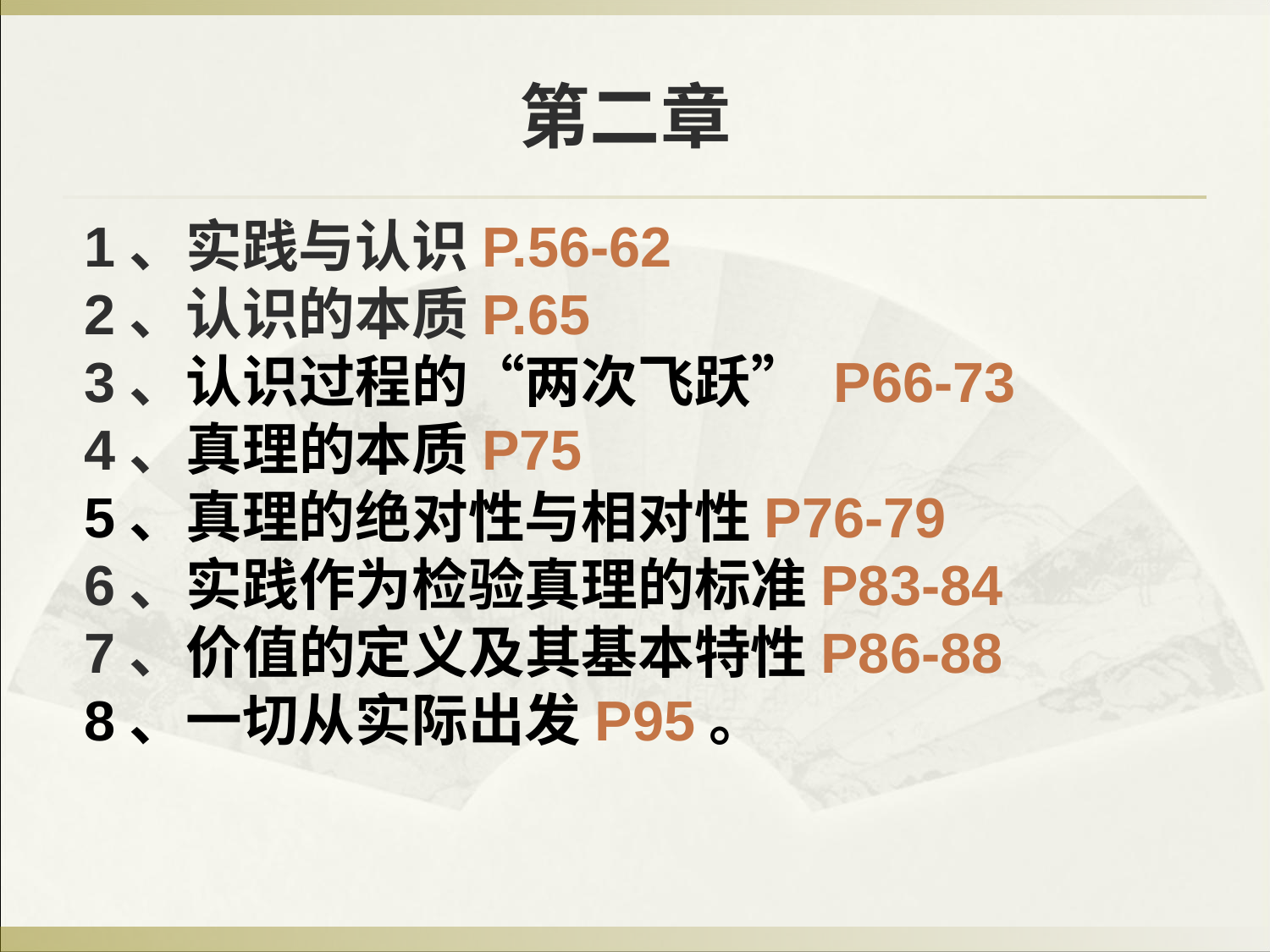

第二章
1、实践与认识P.56-62
2、认识的本质P.65
3、认识过程的“两次飞跃” P66-73
4、真理的本质P75
5、真理的绝对性与相对性P76-79
6、实践作为检验真理的标准P83-84
7、价值的定义及其基本特性P86-88
8、一切从实际出发P95。